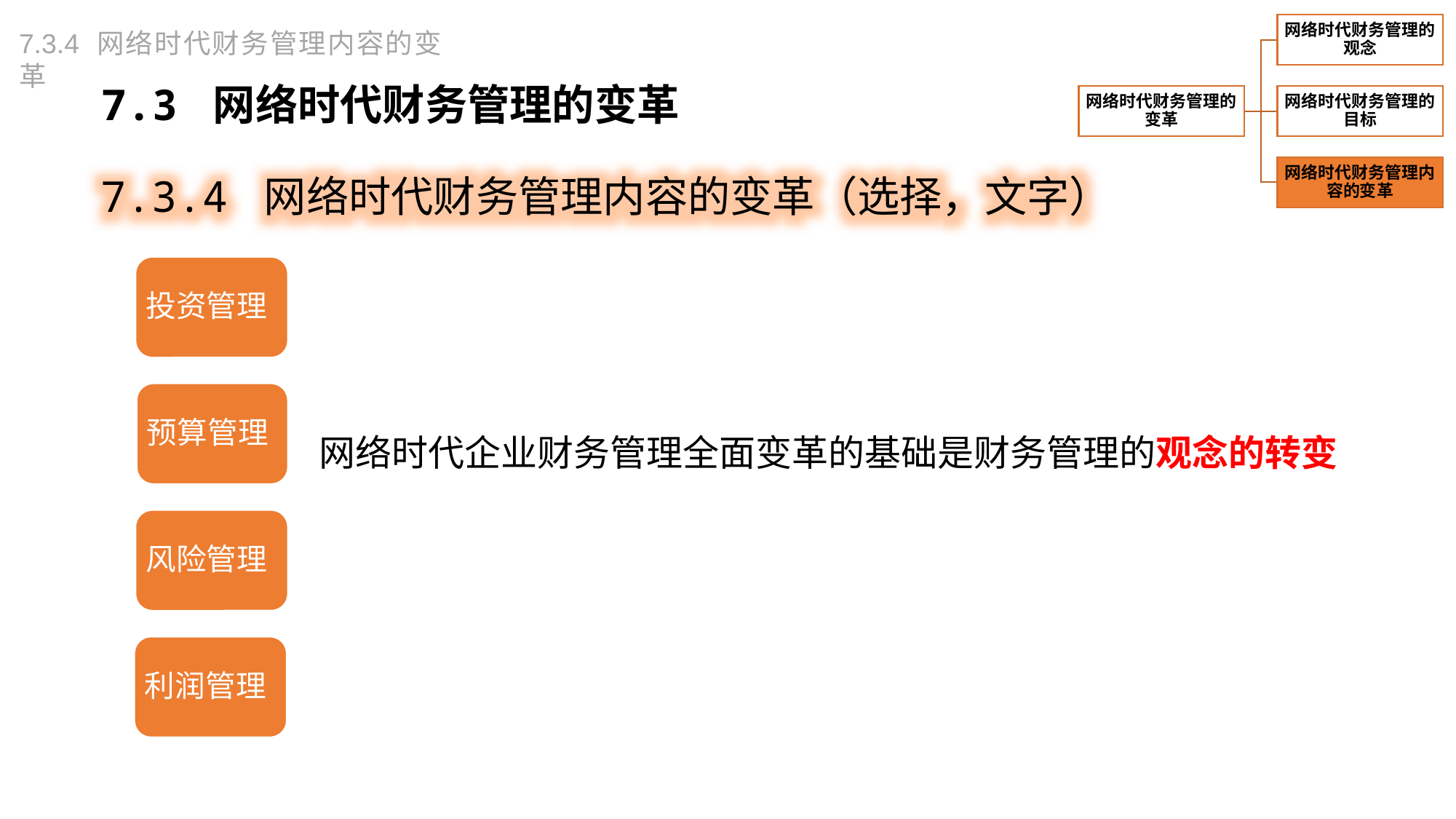

网络时代财务管理的变革
网络时代财务管理的观念
网络时代财务管理的目标
网络时代财务管理内容的变革
7.3.4 网络时代财务管理内容的变革
7.3 网络时代财务管理的变革
7.3.4 网络时代财务管理内容的变革（选择，文字）

投资管理

预算管理
网络时代企业财务管理全面变革的基础是财务管理的观念的转变

风险管理

利润管理